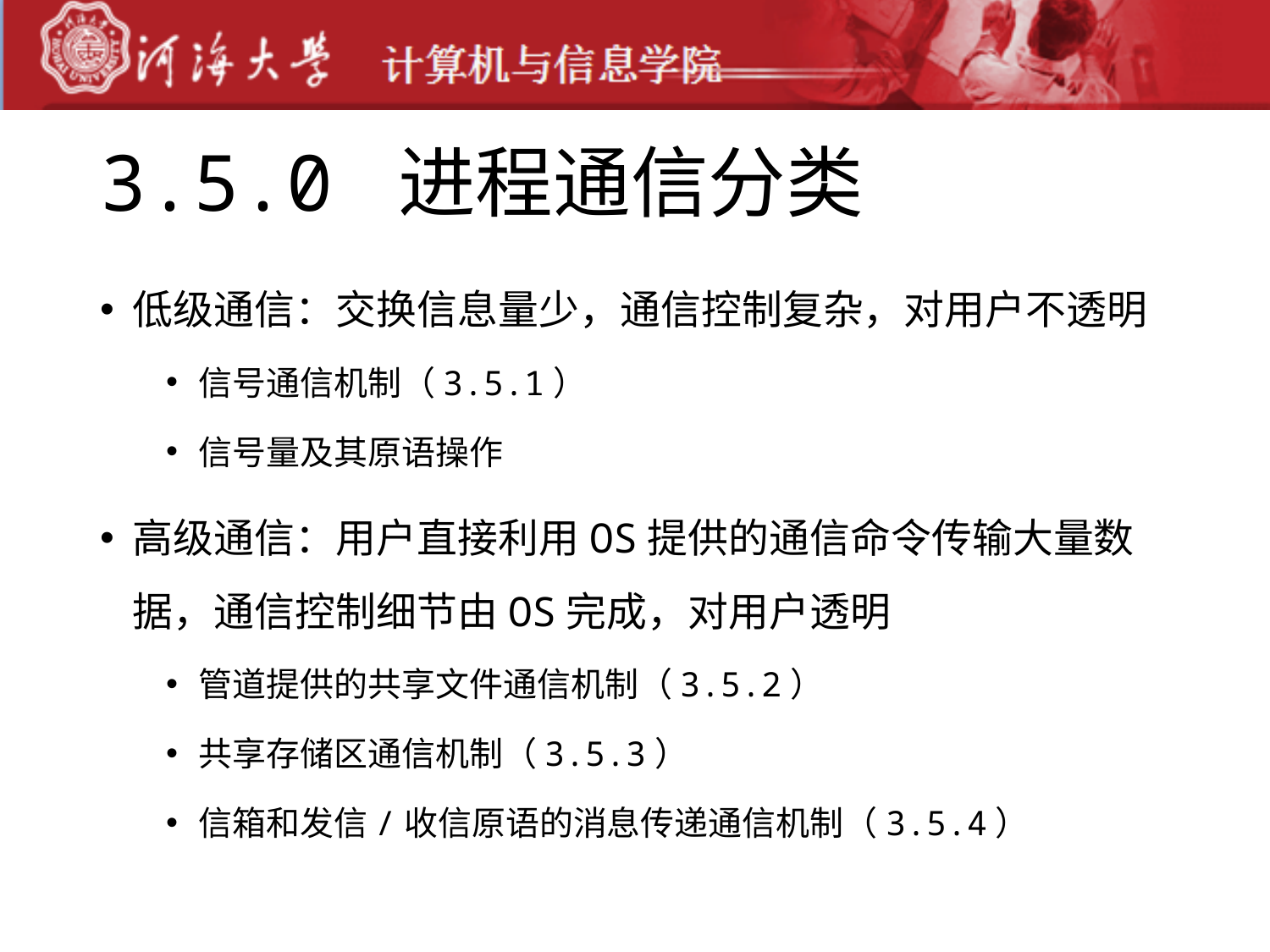

# 3.5.0 进程通信分类
低级通信：交换信息量少，通信控制复杂，对用户不透明
信号通信机制（3.5.1）
信号量及其原语操作
高级通信：用户直接利用OS提供的通信命令传输大量数据，通信控制细节由OS完成，对用户透明
管道提供的共享文件通信机制（3.5.2）
共享存储区通信机制（3.5.3）
信箱和发信/收信原语的消息传递通信机制（3.5.4）